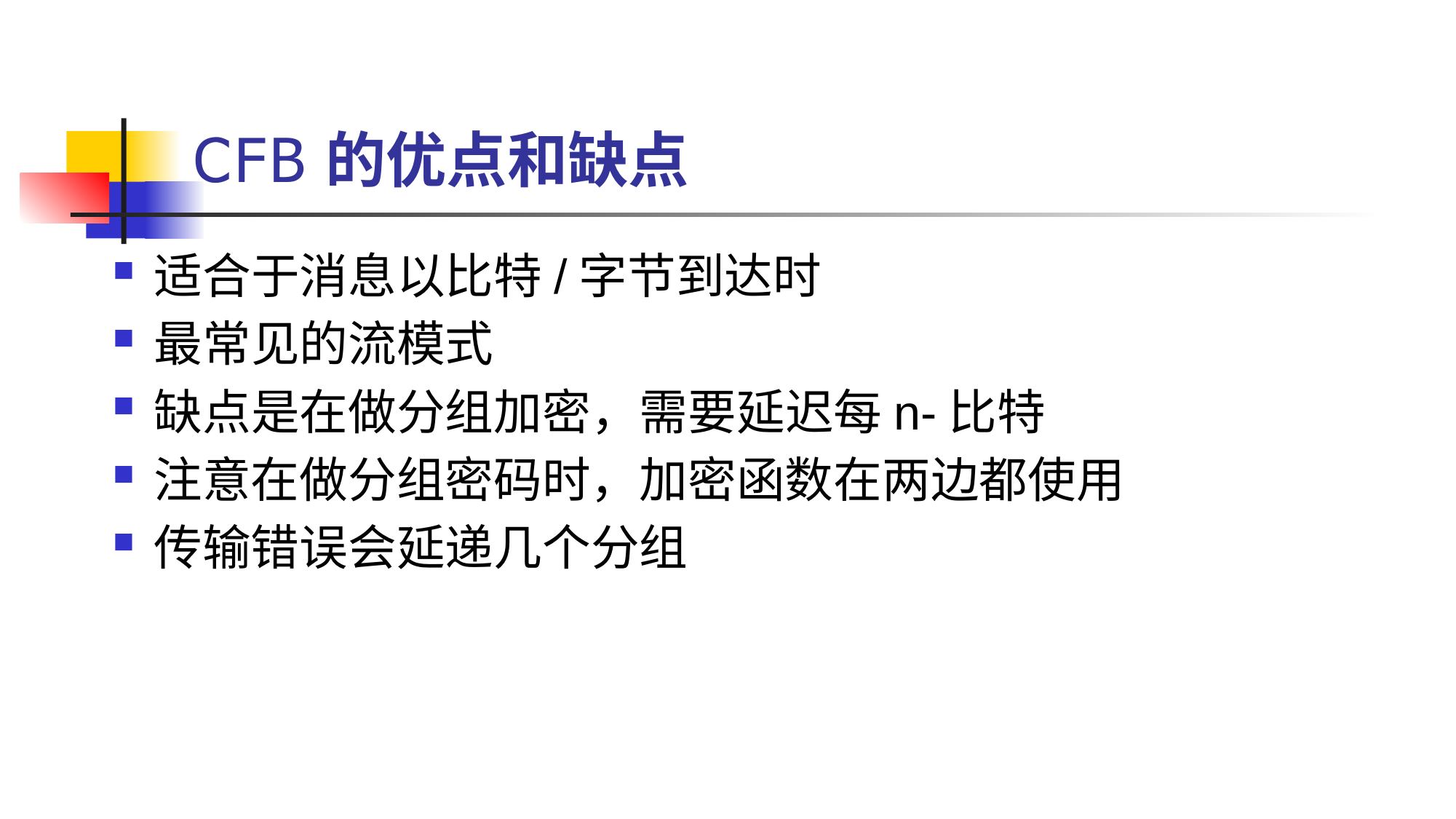

# CFB的优点和缺点
适合于消息以比特/字节到达时
最常见的流模式
缺点是在做分组加密，需要延迟每n-比特
注意在做分组密码时，加密函数在两边都使用
传输错误会延递几个分组